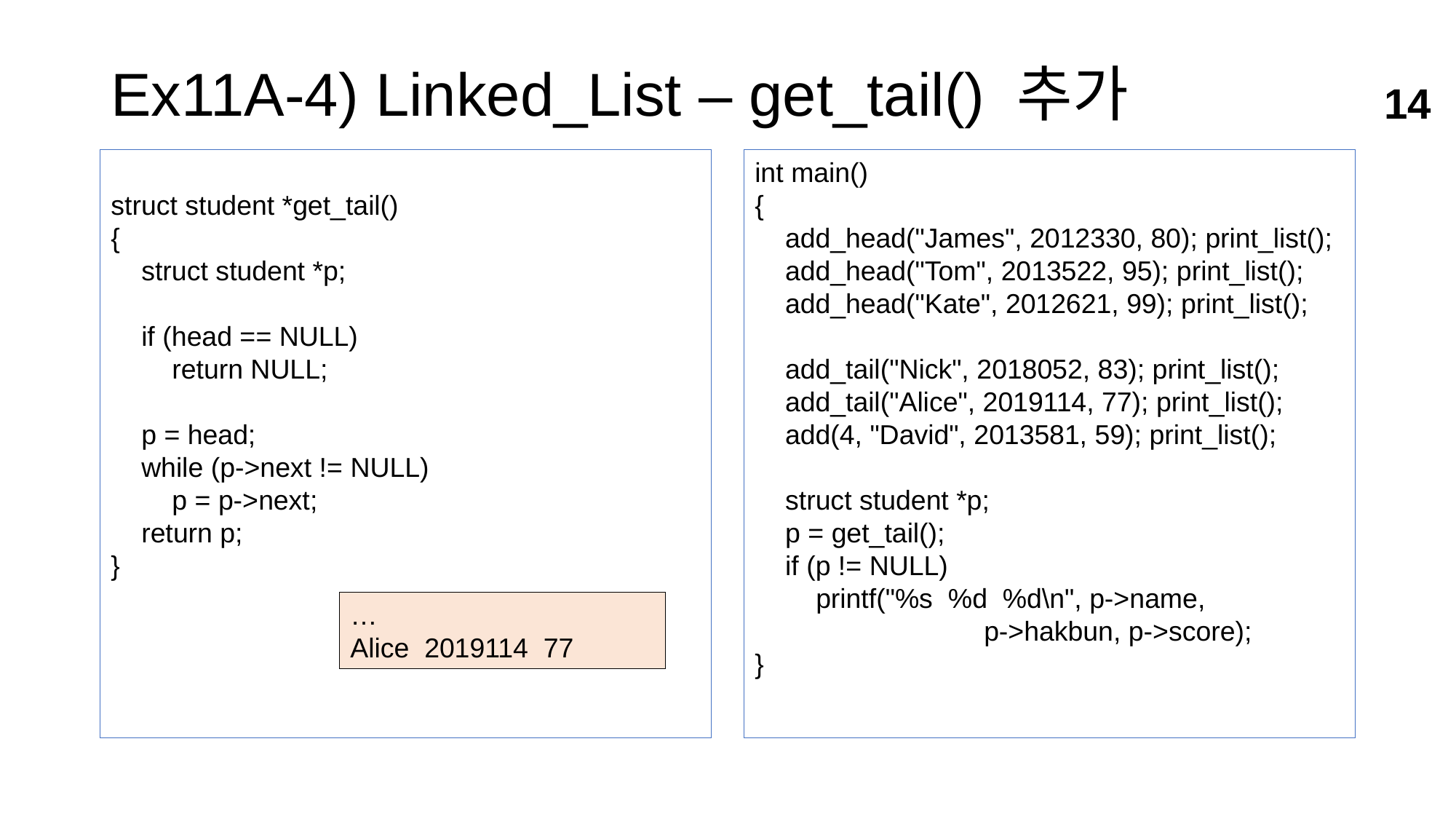

# Ex11A-4) Linked_List – get_tail() 추가
14

struct student *get_tail()
{
    struct student *p;

    if (head == NULL)
        return NULL;

    p = head;
    while (p->next != NULL)
        p = p->next;
    return p;
}
int main()
{
    add_head("James", 2012330, 80); print_list();
    add_head("Tom", 2013522, 95); print_list();
    add_head("Kate", 2012621, 99); print_list();

    add_tail("Nick", 2018052, 83); print_list();
    add_tail("Alice", 2019114, 77); print_list();
    add(4, "David", 2013581, 59); print_list();

    struct student *p;
    p = get_tail();
    if (p != NULL)
        printf("%s  %d  %d\n", p->name,
                              p->hakbun, p->score);
}
…
Alice  2019114  77